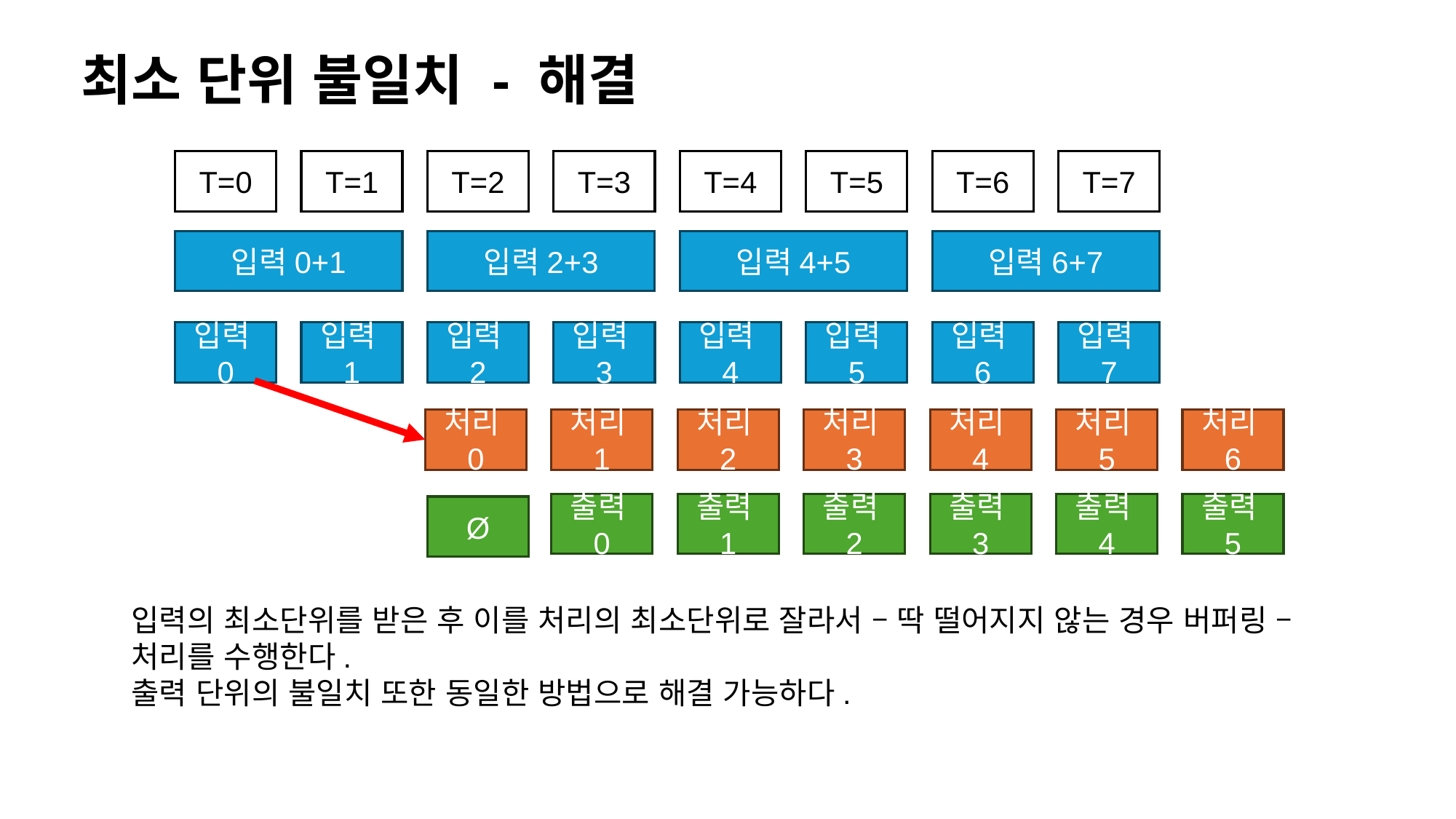

최소 단위 불일치 - 해결
T=0
T=1
T=2
T=3
T=4
T=5
T=6
T=7
입력0+1
입력2+3
입력4+5
입력6+7
입력0
입력1
입력2
입력3
입력4
입력5
입력6
입력7
처리0
처리1
처리2
처리3
처리4
처리5
처리6
출력0
출력1
출력2
출력3
출력4
출력5
Ø
입력의 최소단위를 받은 후 이를 처리의 최소단위로 잘라서 – 딱 떨어지지 않는 경우 버퍼링 –
처리를 수행한다.
출력 단위의 불일치 또한 동일한 방법으로 해결 가능하다.